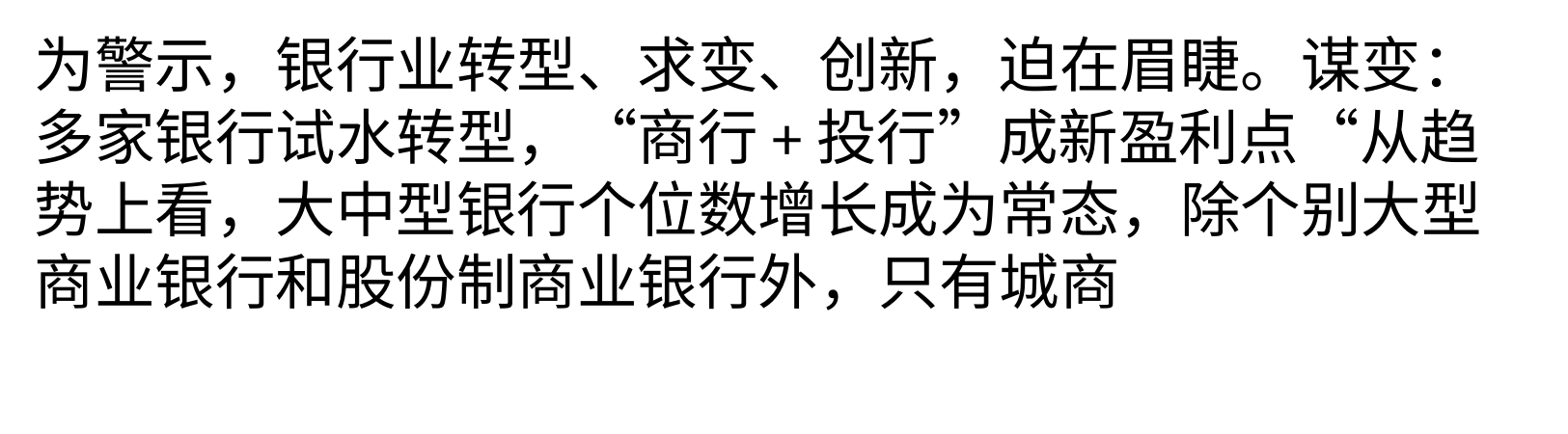

为警示，银行业转型、求变、创新，迫在眉睫。谋变：多家银行试水转型，“商行+投行”成新盈利点“从趋势上看，大中型银行个位数增长成为常态，除个别大型商业银行和股份制商业银行外，只有城商